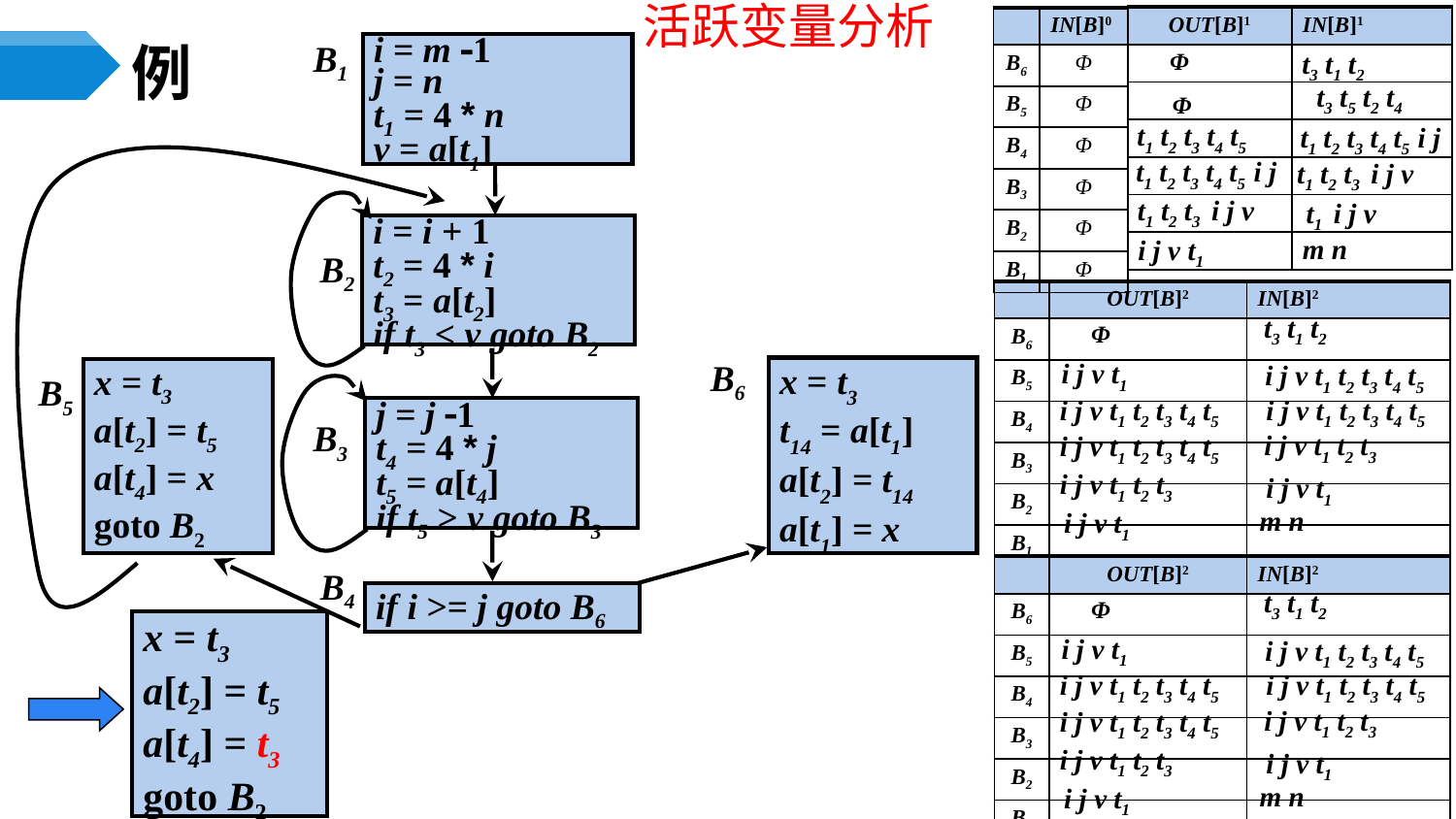

活跃变量分析
| OUT[B]1 | IN[B]1 |
| --- | --- |
|  |  |
|  |  |
|  |  |
|  |  |
|  |  |
|  |  |
|  | IN[B]0 |
| --- | --- |
| B6 | Φ |
| B5 | Φ |
| B4 | Φ |
| B3 | Φ |
| B2 | Φ |
| B1 | Φ |
i = m −1
j = n
t1 = 4 * n
v = a[t1]
B1

i = i + 1
t2 = 4 * i
t3 = a[t2]
if t3 < v goto B2
B2

B5

j = j −1
t4 = 4 * j
t5 = a[t4]
if t5 > v goto B3
B3

B4

if i >= j goto B6
Φ
t3 t1 t2
# 例
t3 t5 t2 t4
Φ
t1 t2 t3 t4 t5
t1 t2 t3 t4 t5  i j
t1 t2 t3 t4 t5  i j

t1 t2 t3  i j v
t1 t2 t3  i j v
t1  i j v
m n
i j v t1
|  | OUT[B]2 | IN[B]2 |
| --- | --- | --- |
| B6 |  |  |
| B5 |  |  |
| B4 |  |  |
| B3 |  |  |
| B2 |  |  |
| B1 |  |  |
t3 t1 t2
Φ
i j v t1
B6
i j v t1 t2 t3 t4 t5
x = t3
t14 = a[t1]
a[t2] = t14
a[t1] = x
x = t3
a[t2] = t5
a[t4] = x
goto B2
i j v t1 t2 t3 t4 t5
i j v t1 t2 t3 t4 t5
i j v t1 t2 t3
i j v t1 t2 t3 t4 t5
i j v t1 t2 t3
i j v t1
m n
i j v t1
|  | OUT[B]2 | IN[B]2 |
| --- | --- | --- |
| B6 |  |  |
| B5 |  |  |
| B4 |  |  |
| B3 |  |  |
| B2 |  |  |
| B1 |  |  |
t3 t1 t2
Φ
x = t3
a[t2] = t5
a[t4] = t3
goto B2

i j v t1
i j v t1 t2 t3 t4 t5
i j v t1 t2 t3 t4 t5
i j v t1 t2 t3 t4 t5
i j v t1 t2 t3
i j v t1 t2 t3 t4 t5
i j v t1 t2 t3
i j v t1
m n
i j v t1